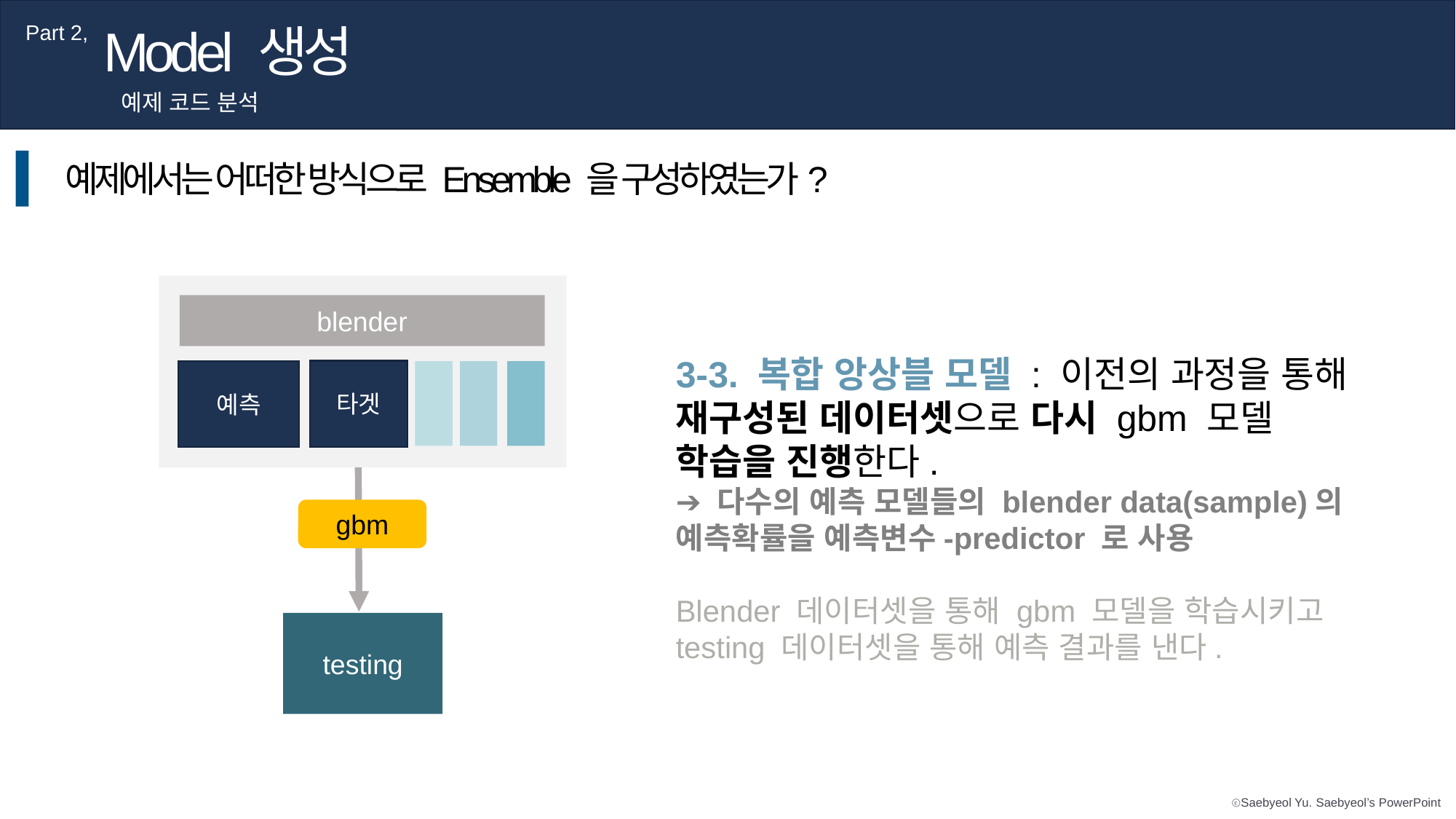

Model 생성
Part 2,
예제 코드 분석

예제에서는 어떠한 방식으로 Ensemble 을 구성하였는가?

blender
3-3. 복합 앙상블 모델 : 이전의 과정을 통해 재구성된 데이터셋으로 다시 gbm 모델 학습을 진행한다.
➔ 다수의 예측 모델들의 blender data(sample)의 예측확률을 예측변수-predictor 로 사용

Blender 데이터셋을 통해 gbm 모델을 학습시키고 testing 데이터셋을 통해 예측 결과를 낸다.
타겟
예측

gbm
testing